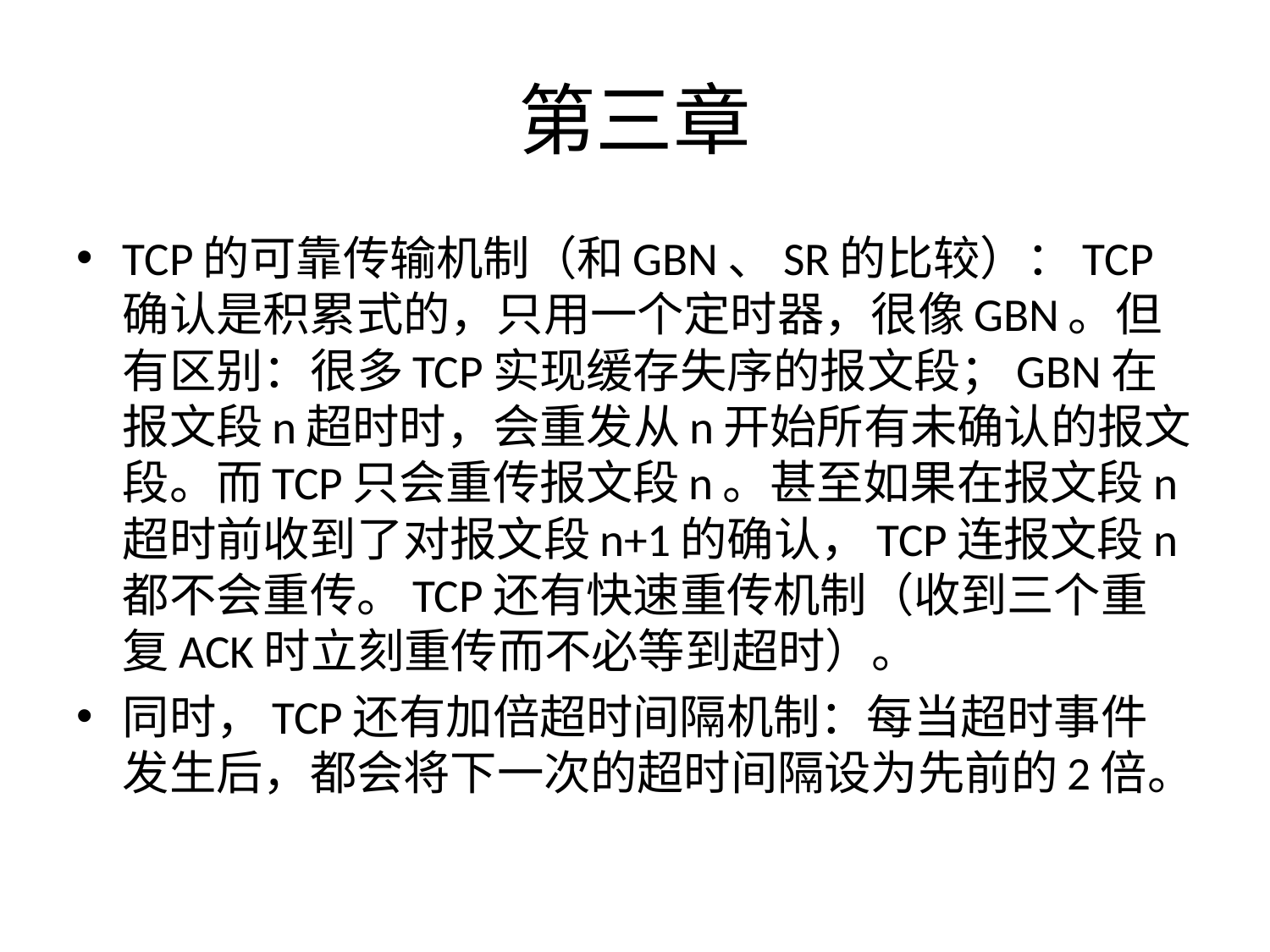

# 第三章
TCP的可靠传输机制（和GBN、SR的比较）：TCP确认是积累式的，只用一个定时器，很像GBN。但有区别：很多TCP实现缓存失序的报文段；GBN在报文段n超时时，会重发从n开始所有未确认的报文段。而TCP只会重传报文段n。甚至如果在报文段n超时前收到了对报文段n+1的确认，TCP连报文段n都不会重传。TCP还有快速重传机制（收到三个重复ACK时立刻重传而不必等到超时）。
同时，TCP还有加倍超时间隔机制：每当超时事件发生后，都会将下一次的超时间隔设为先前的2倍。